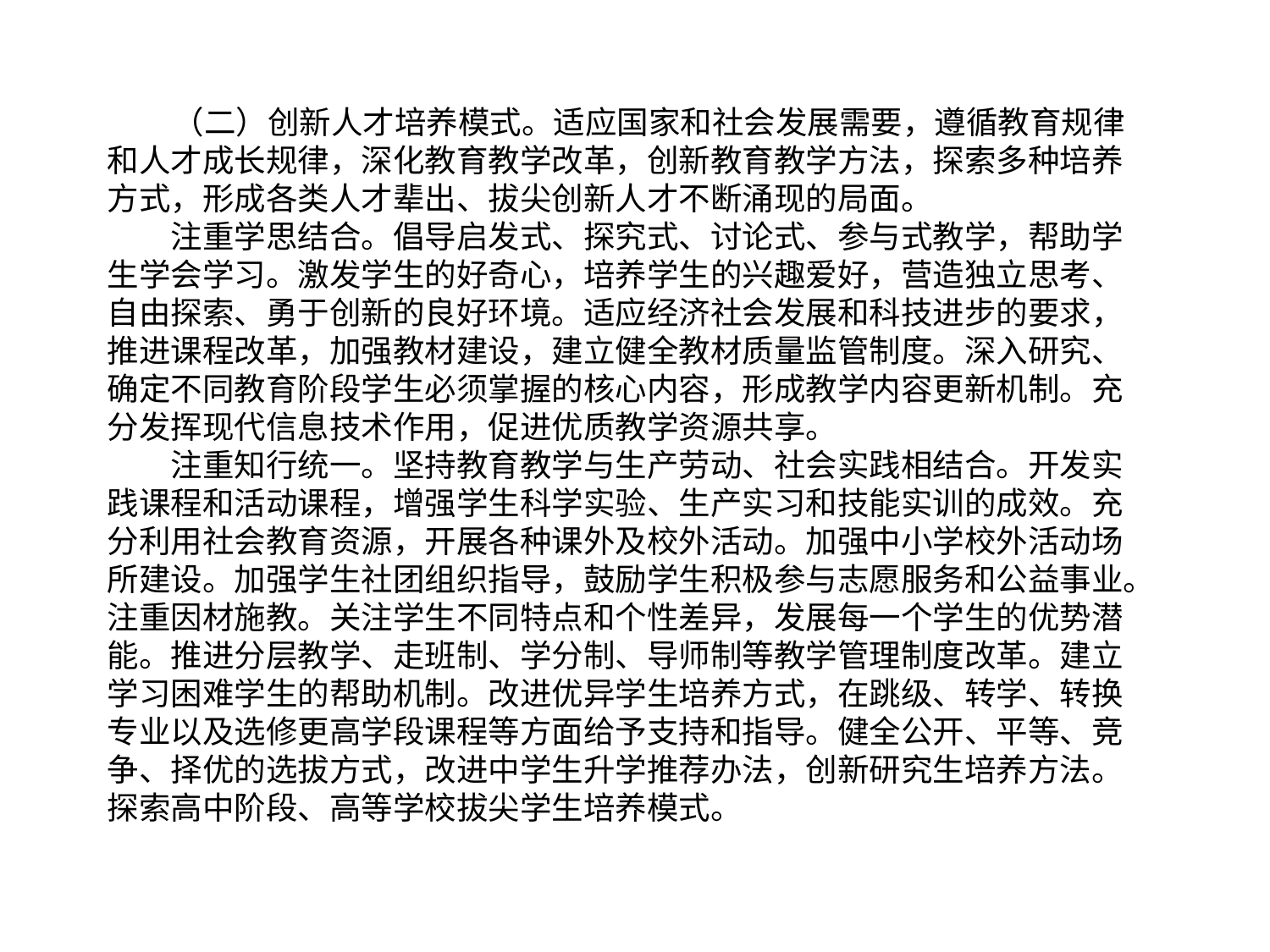

（二）创新人才培养模式。适应国家和社会发展需要，遵循教育规律和人才成长规律，深化教育教学改革，创新教育教学方法，探索多种培养方式，形成各类人才辈出、拔尖创新人才不断涌现的局面。
　　注重学思结合。倡导启发式、探究式、讨论式、参与式教学，帮助学生学会学习。激发学生的好奇心，培养学生的兴趣爱好，营造独立思考、自由探索、勇于创新的良好环境。适应经济社会发展和科技进步的要求，推进课程改革，加强教材建设，建立健全教材质量监管制度。深入研究、确定不同教育阶段学生必须掌握的核心内容，形成教学内容更新机制。充分发挥现代信息技术作用，促进优质教学资源共享。
　　注重知行统一。坚持教育教学与生产劳动、社会实践相结合。开发实践课程和活动课程，增强学生科学实验、生产实习和技能实训的成效。充分利用社会教育资源，开展各种课外及校外活动。加强中小学校外活动场所建设。加强学生社团组织指导，鼓励学生积极参与志愿服务和公益事业。注重因材施教。关注学生不同特点和个性差异，发展每一个学生的优势潜能。推进分层教学、走班制、学分制、导师制等教学管理制度改革。建立学习困难学生的帮助机制。改进优异学生培养方式，在跳级、转学、转换专业以及选修更高学段课程等方面给予支持和指导。健全公开、平等、竞争、择优的选拔方式，改进中学生升学推荐办法，创新研究生培养方法。探索高中阶段、高等学校拔尖学生培养模式。